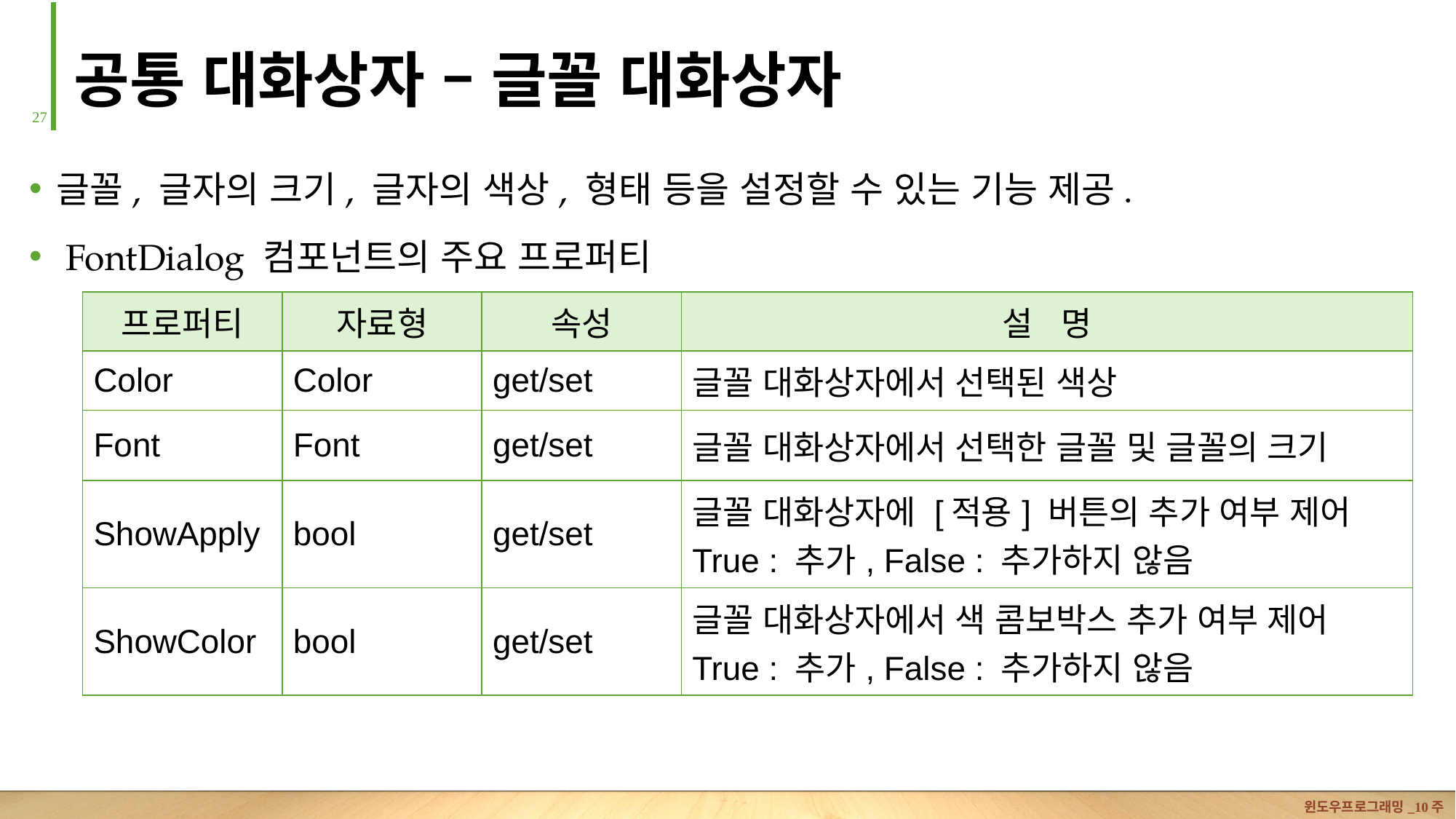

# 공통 대화상자 – 글꼴 대화상자
27
글꼴, 글자의 크기, 글자의 색상, 형태 등을 설정할 수 있는 기능 제공.
 FontDialog 컴포넌트의 주요 프로퍼티
| 프로퍼티 | 자료형 | 속성 | 설 명 |
| --- | --- | --- | --- |
| Color | Color | get/set | 글꼴 대화상자에서 선택된 색상 |
| Font | Font | get/set | 글꼴 대화상자에서 선택한 글꼴 및 글꼴의 크기 |
| ShowApply | bool | get/set | 글꼴 대화상자에 [적용] 버튼의 추가 여부 제어 True : 추가, False : 추가하지 않음 |
| ShowColor | bool | get/set | 글꼴 대화상자에서 색 콤보박스 추가 여부 제어 True : 추가, False : 추가하지 않음 |
윈도우프로그래밍_10주